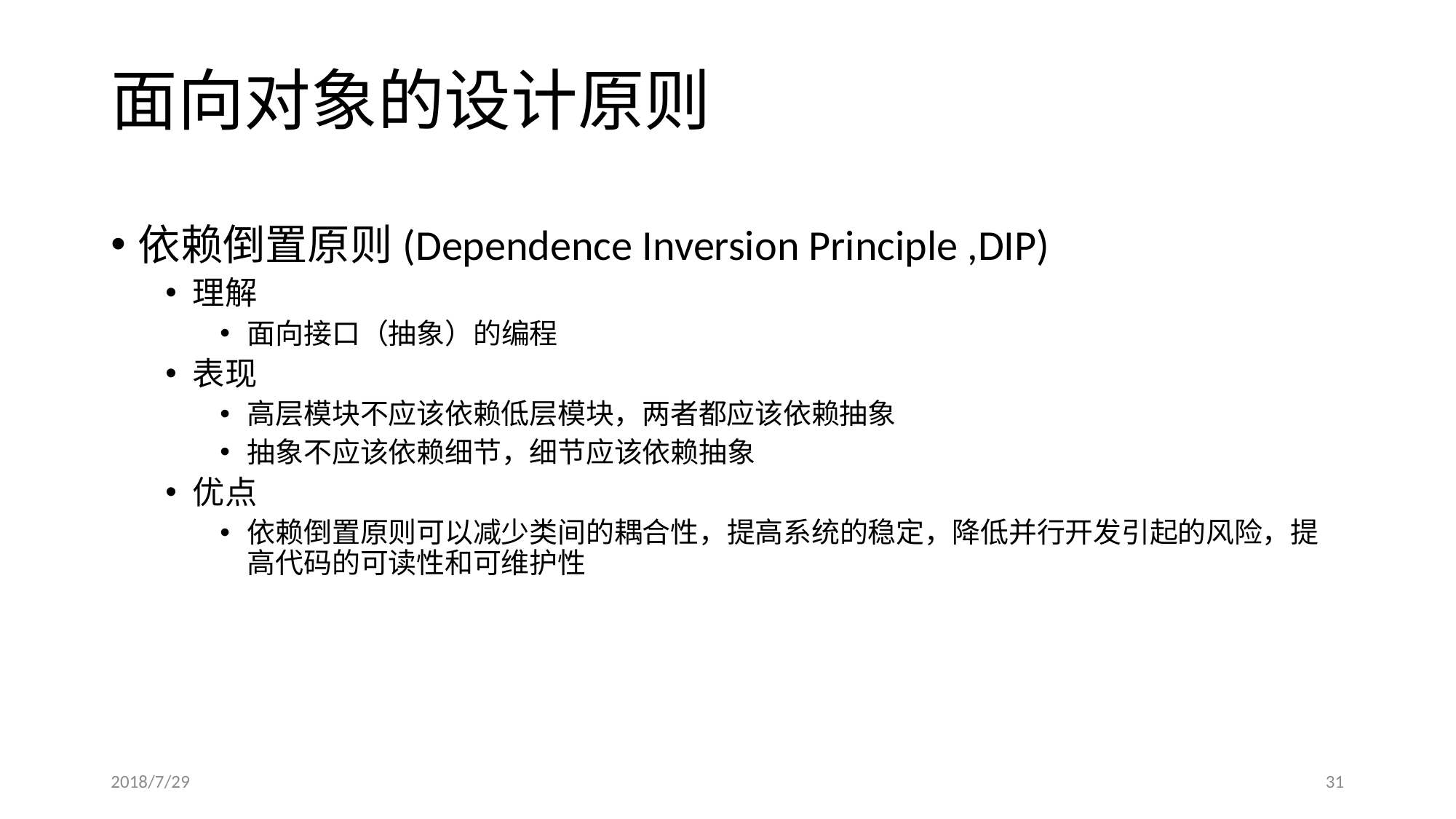

# 面向对象的设计原则
依赖倒置原则(Dependence Inversion Principle ,DIP)
理解
面向接口（抽象）的编程
表现
高层模块不应该依赖低层模块，两者都应该依赖抽象
抽象不应该依赖细节，细节应该依赖抽象
优点
依赖倒置原则可以减少类间的耦合性，提高系统的稳定，降低并行开发引起的风险，提高代码的可读性和可维护性

2018/7/29
31